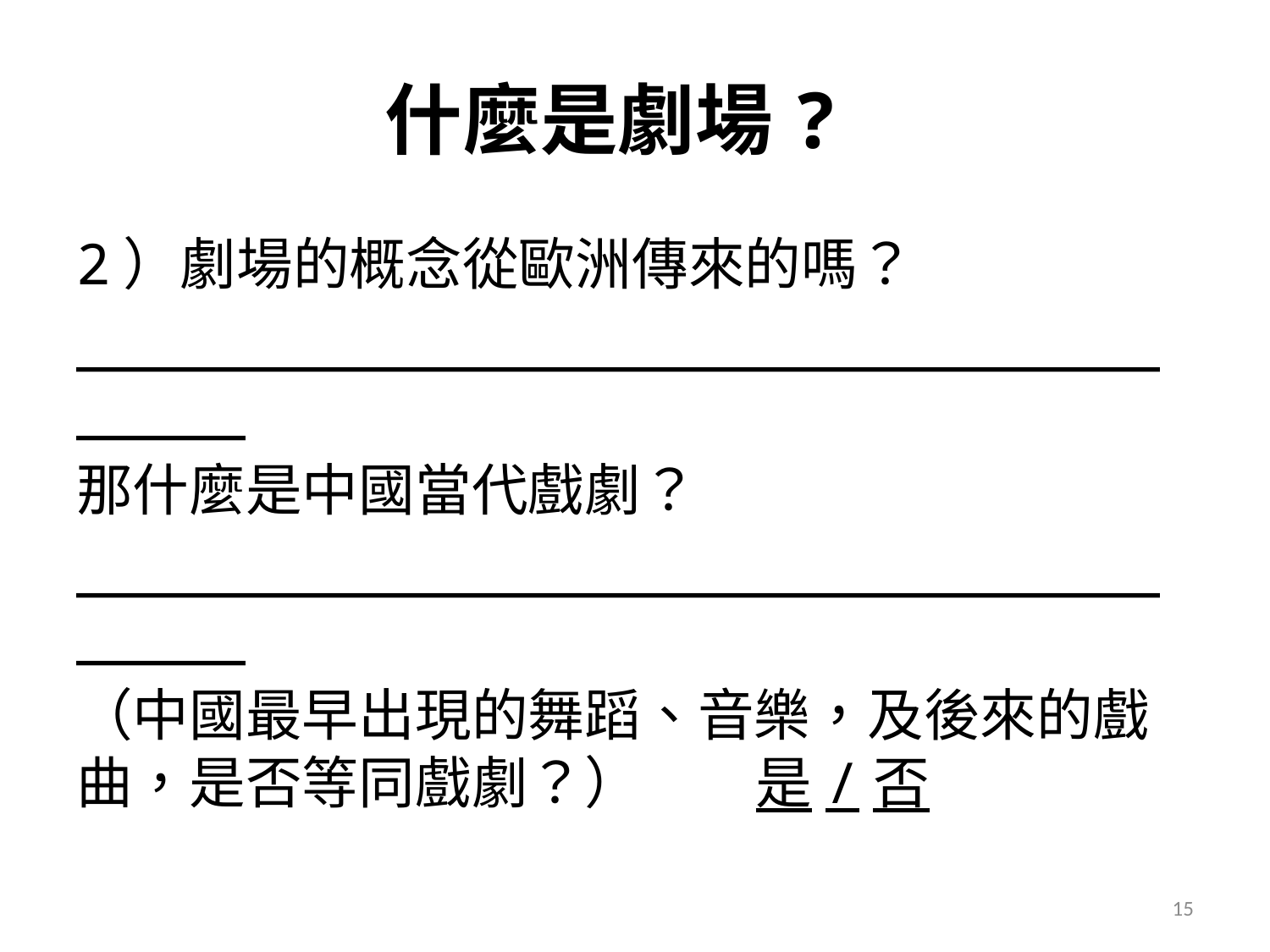

# 什麼是劇場?
2）劇場的概念從歐洲傳來的嗎？
_____________________________________
那什麼是中國當代戲劇？
_____________________________________
（中國最早出現的舞蹈、音樂，及後來的戲曲，是否等同戲劇？）         是/否

_____________________________________
15